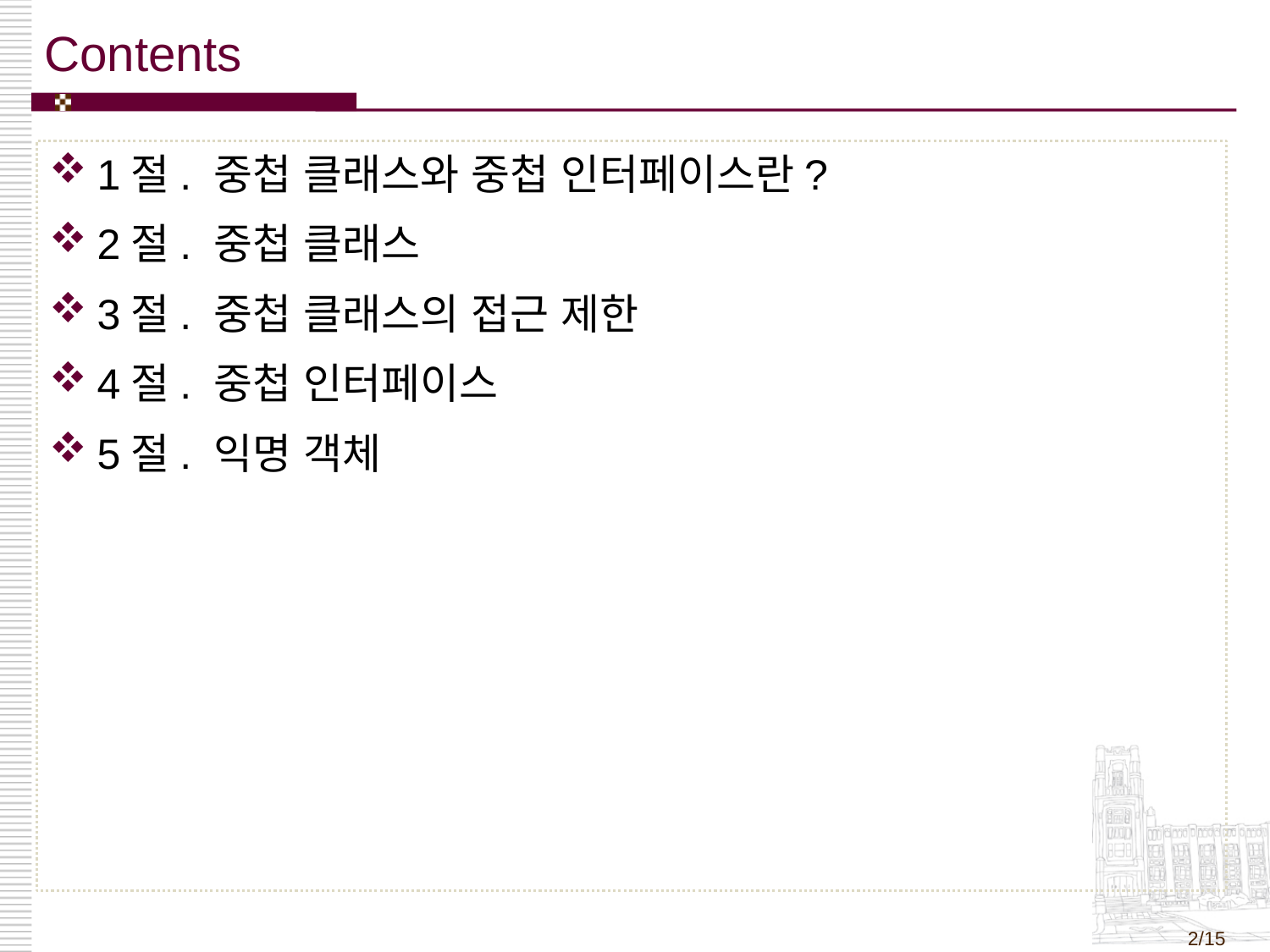

1절. 중첩 클래스와 중첩 인터페이스란?
2절. 중첩 클래스
3절. 중첩 클래스의 접근 제한
4절. 중첩 인터페이스
5절. 익명 객체